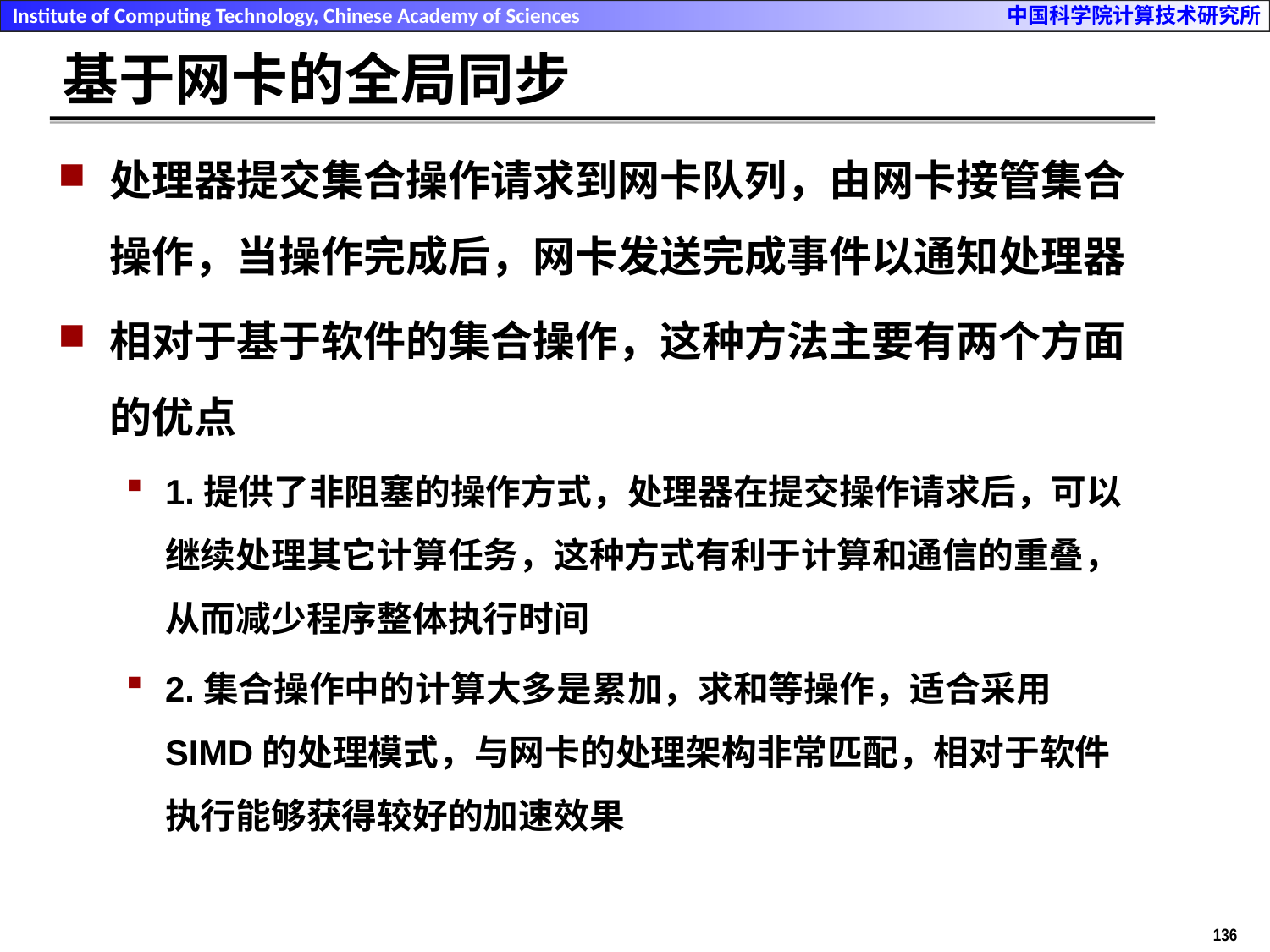

基于网卡的全局同步
处理器提交集合操作请求到网卡队列，由网卡接管集合操作，当操作完成后，网卡发送完成事件以通知处理器
相对于基于软件的集合操作，这种方法主要有两个方面的优点
1.提供了非阻塞的操作方式，处理器在提交操作请求后，可以继续处理其它计算任务，这种方式有利于计算和通信的重叠，从而减少程序整体执行时间
2.集合操作中的计算大多是累加，求和等操作，适合采用SIMD的处理模式，与网卡的处理架构非常匹配，相对于软件执行能够获得较好的加速效果